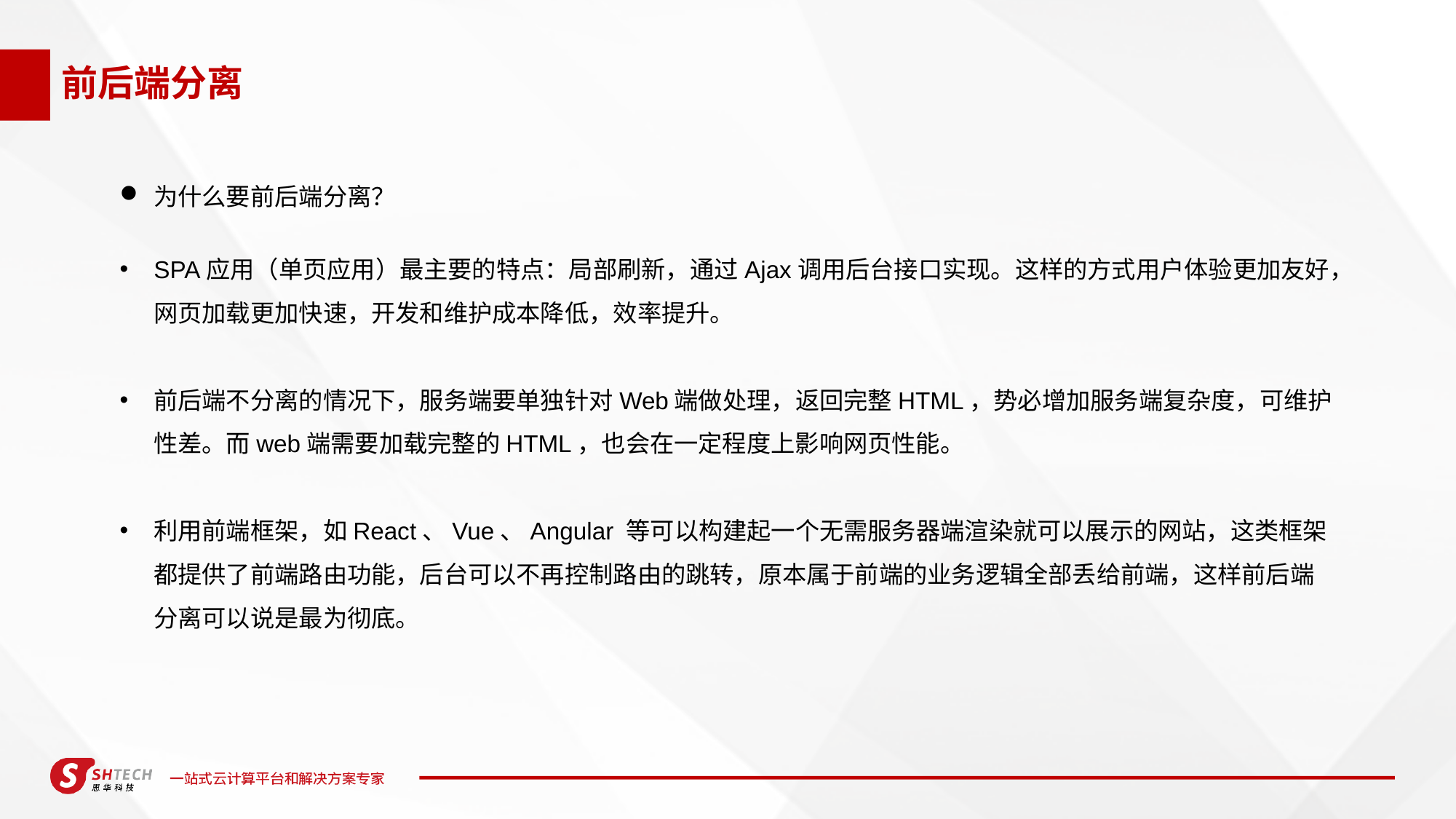

# 前后端分离
为什么要前后端分离？

SPA应用（单页应用）最主要的特点：局部刷新，通过Ajax调用后台接口实现。这样的方式用户体验更加友好，网页加载更加快速，开发和维护成本降低，效率提升。

前后端不分离的情况下，服务端要单独针对Web端做处理，返回完整HTML，势必增加服务端复杂度，可维护性差。而web端需要加载完整的HTML，也会在一定程度上影响网页性能。

利用前端框架，如React、Vue、Angular 等可以构建起一个无需服务器端渲染就可以展示的网站，这类框架都提供了前端路由功能，后台可以不再控制路由的跳转，原本属于前端的业务逻辑全部丢给前端，这样前后端分离可以说是最为彻底。